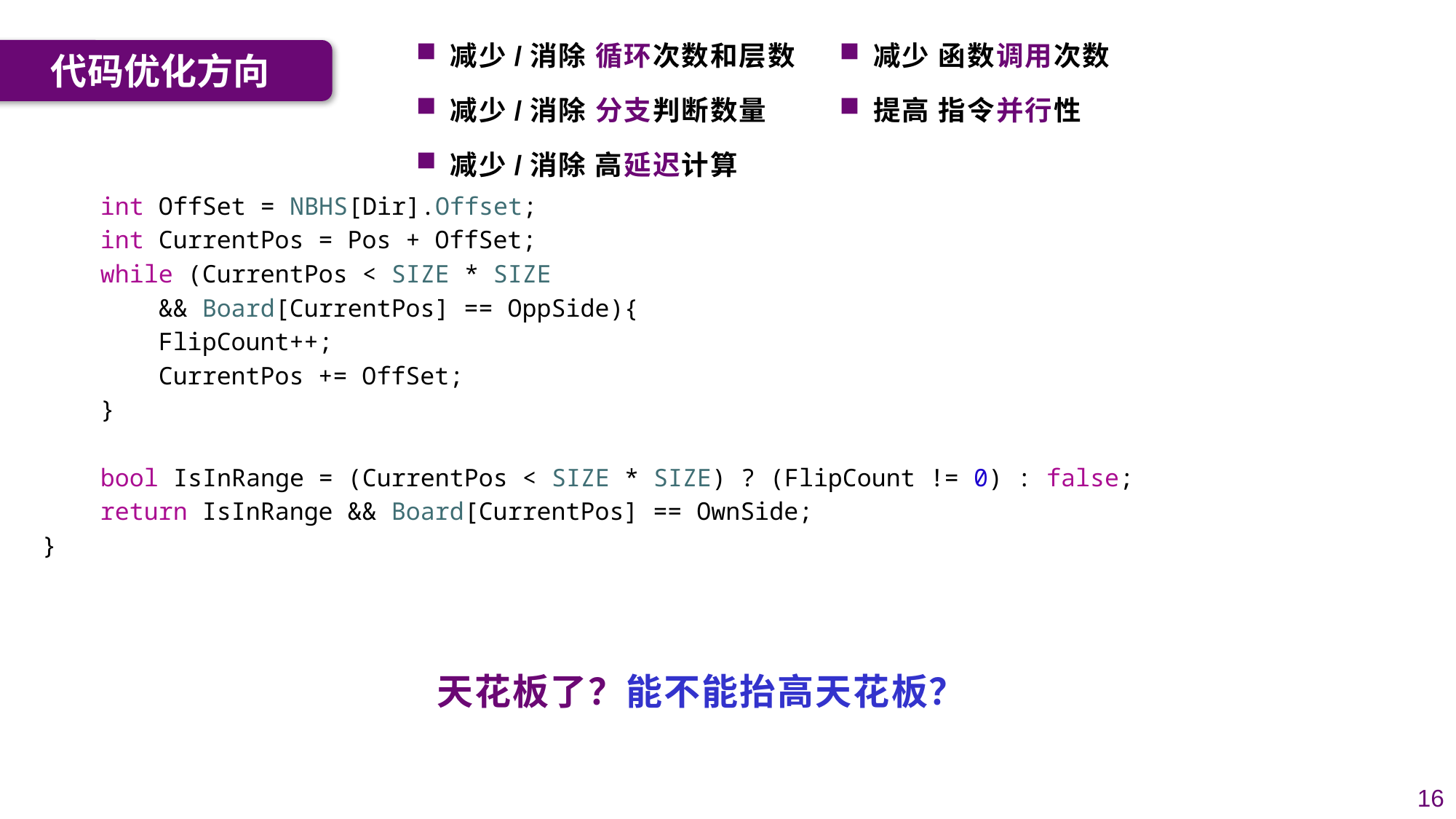

减少/消除 循环次数和层数
减少/消除 分支判断数量
减少/消除 高延迟计算
减少 函数调用次数
提高 指令并行性

代码优化方向
    int OffSet = NBHS[Dir].Offset;
    int CurrentPos = Pos + OffSet;
    while (CurrentPos < SIZE * SIZE
        && Board[CurrentPos] == OppSide){
        FlipCount++;
        CurrentPos += OffSet;
    }

    bool IsInRange = (CurrentPos < SIZE * SIZE) ? (FlipCount != 0) : false;
    return IsInRange && Board[CurrentPos] == OwnSide;
}
天花板了？能不能抬高天花板？
16